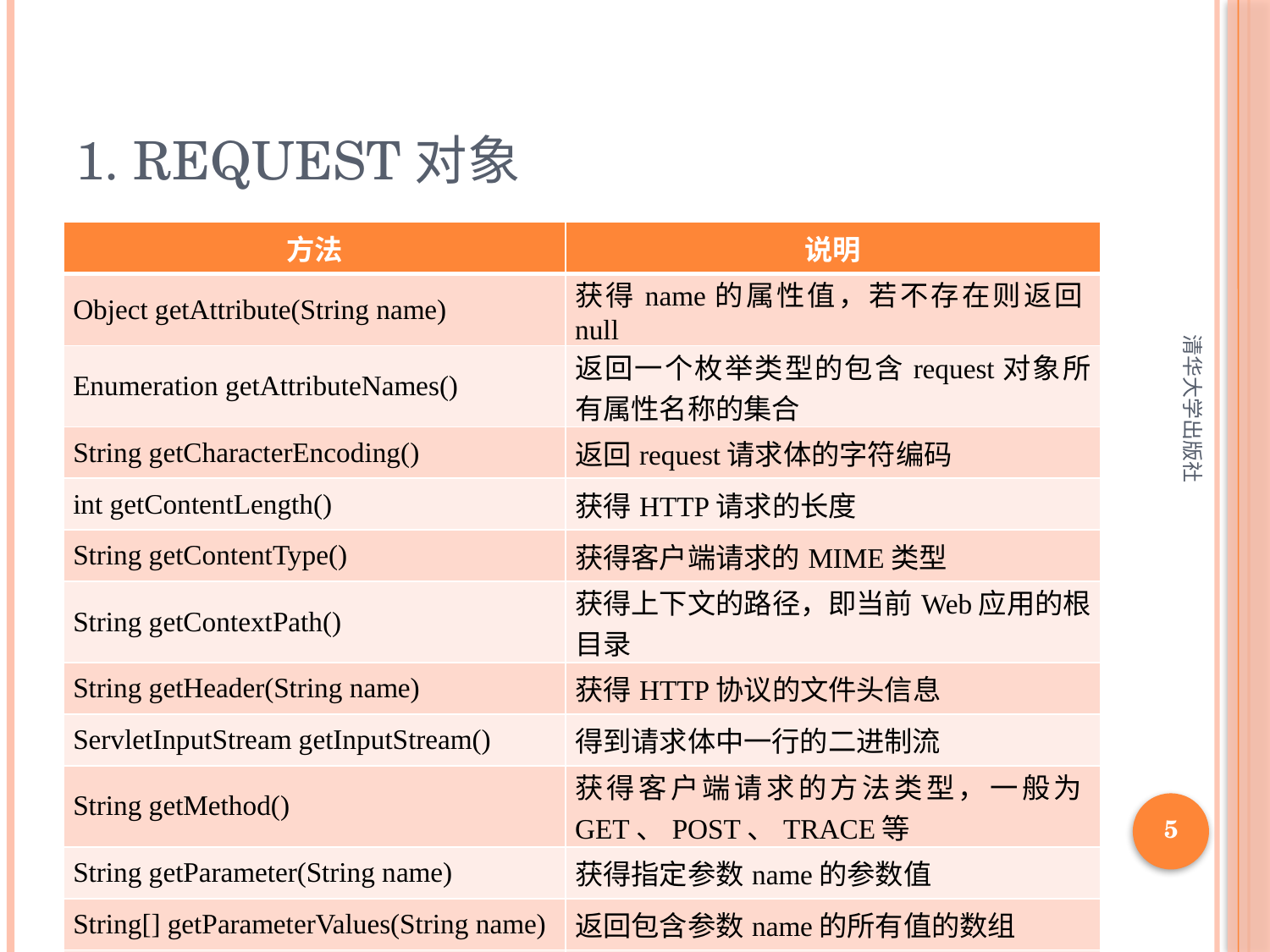

# 1. request对象
| 方法 | 说明 |
| --- | --- |
| Object getAttribute(String name) | 获得name的属性值，若不存在则返回null |
| Enumeration getAttributeNames() | 返回一个枚举类型的包含request对象所有属性名称的集合 |
| String getCharacterEncoding() | 返回request请求体的字符编码 |
| int getContentLength() | 获得HTTP请求的长度 |
| String getContentType() | 获得客户端请求的MIME类型 |
| String getContextPath() | 获得上下文的路径，即当前Web应用的根目录 |
| String getHeader(String name) | 获得HTTP协议的文件头信息 |
| ServletInputStream getInputStream() | 得到请求体中一行的二进制流 |
| String getMethod() | 获得客户端请求的方法类型，一般为GET、POST、TRACE等 |
| String getParameter(String name) | 获得指定参数name的参数值 |
| String[] getParameterValues(String name) | 返回包含参数name的所有值的数组 |
| String getProtocol() | 返回请求所使用的协议及其版本 |
清华大学出版社
5